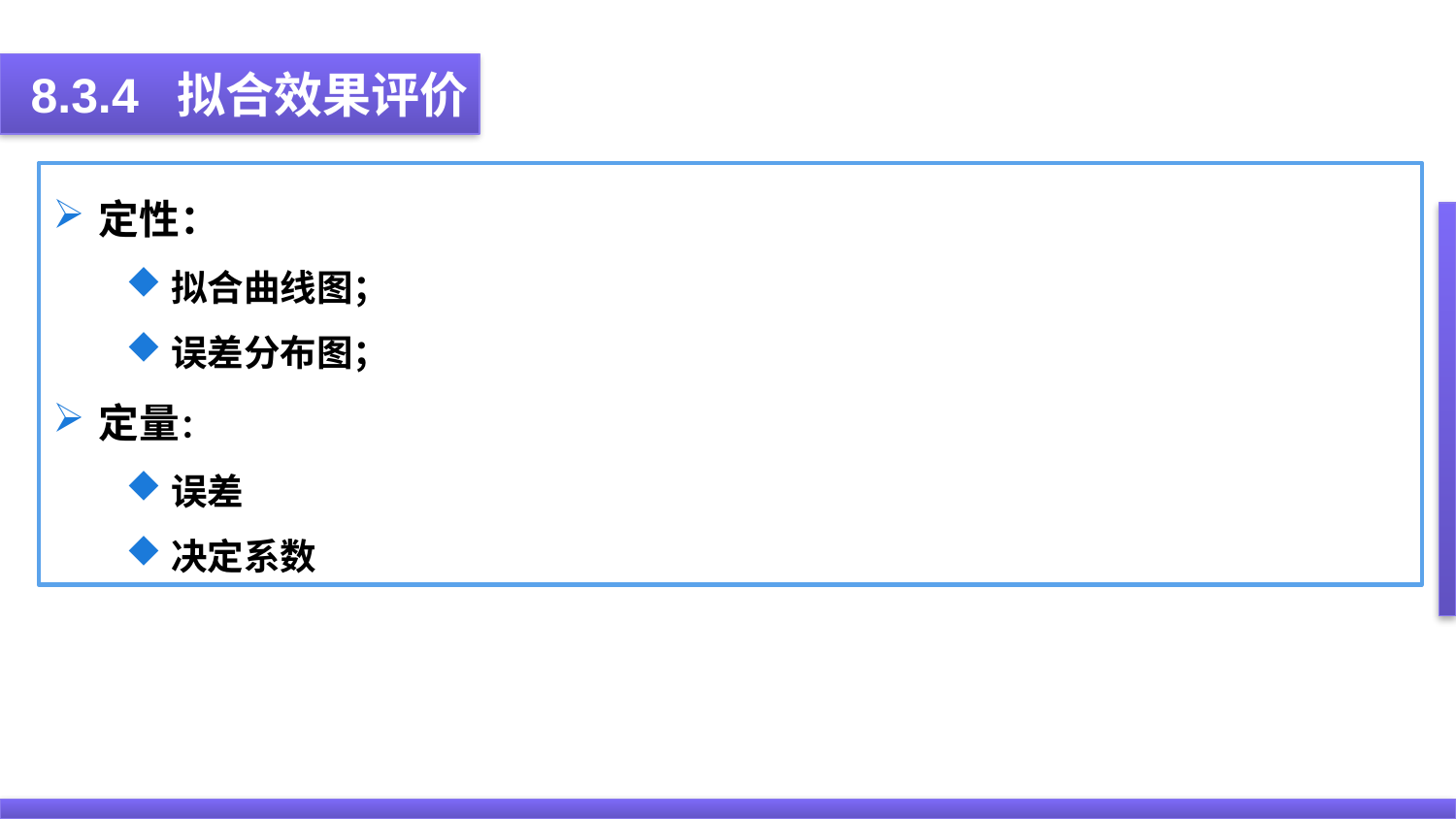

8.3.4  拟合效果评价
定性：
拟合曲线图；
误差分布图；
定量：
误差
决定系数